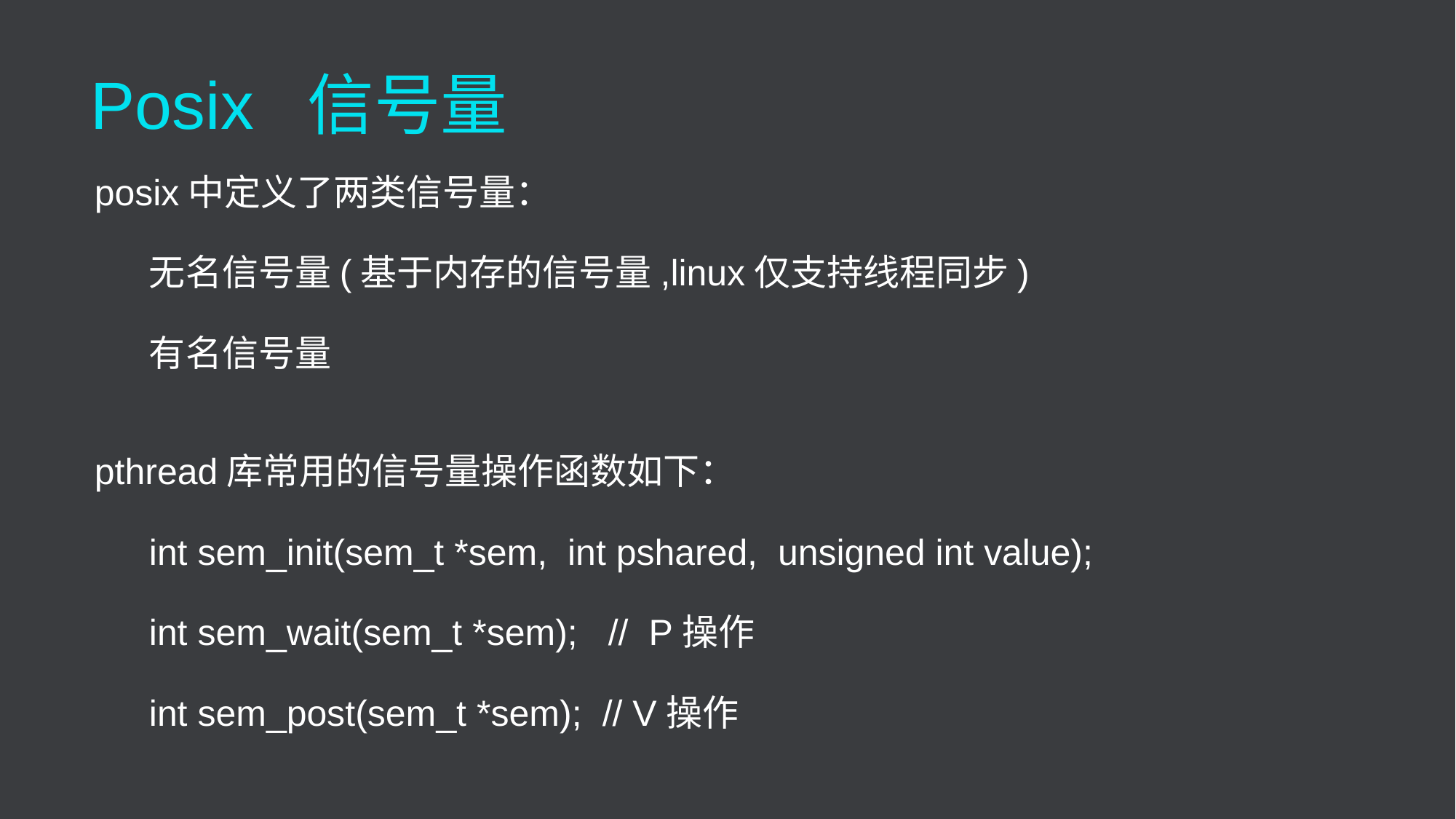

Posix  信号量
posix中定义了两类信号量：
无名信号量(基于内存的信号量,linux仅支持线程同步)
有名信号量

pthread库常用的信号量操作函数如下：
int sem_init(sem_t *sem,  int pshared,  unsigned int value);
int sem_wait(sem_t *sem);   //  P操作
int sem_post(sem_t *sem);  // V操作